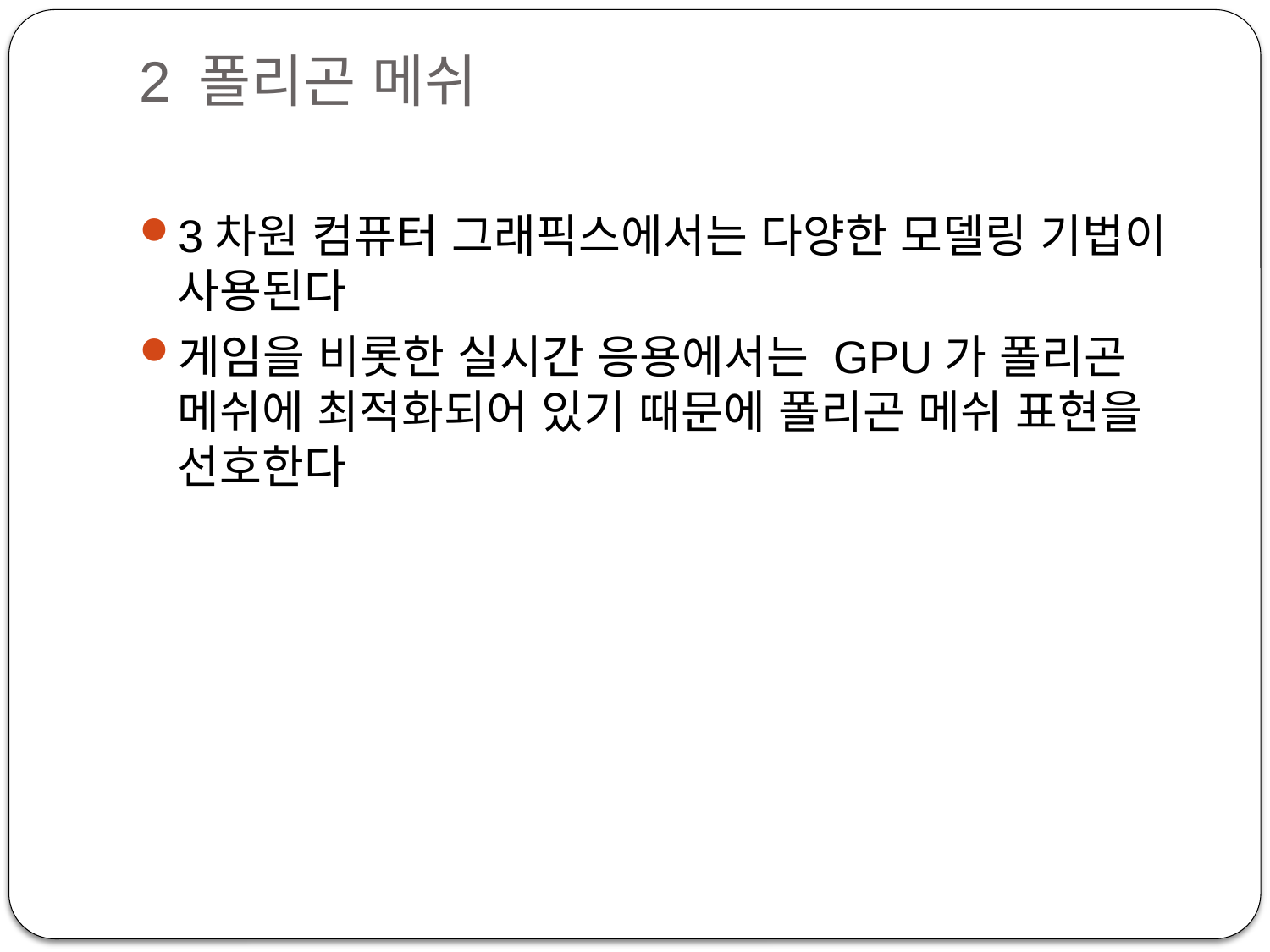

# 2 폴리곤 메쉬
3차원 컴퓨터 그래픽스에서는 다양한 모델링 기법이 사용된다
게임을 비롯한 실시간 응용에서는 GPU가 폴리곤 메쉬에 최적화되어 있기 때문에 폴리곤 메쉬 표현을 선호한다